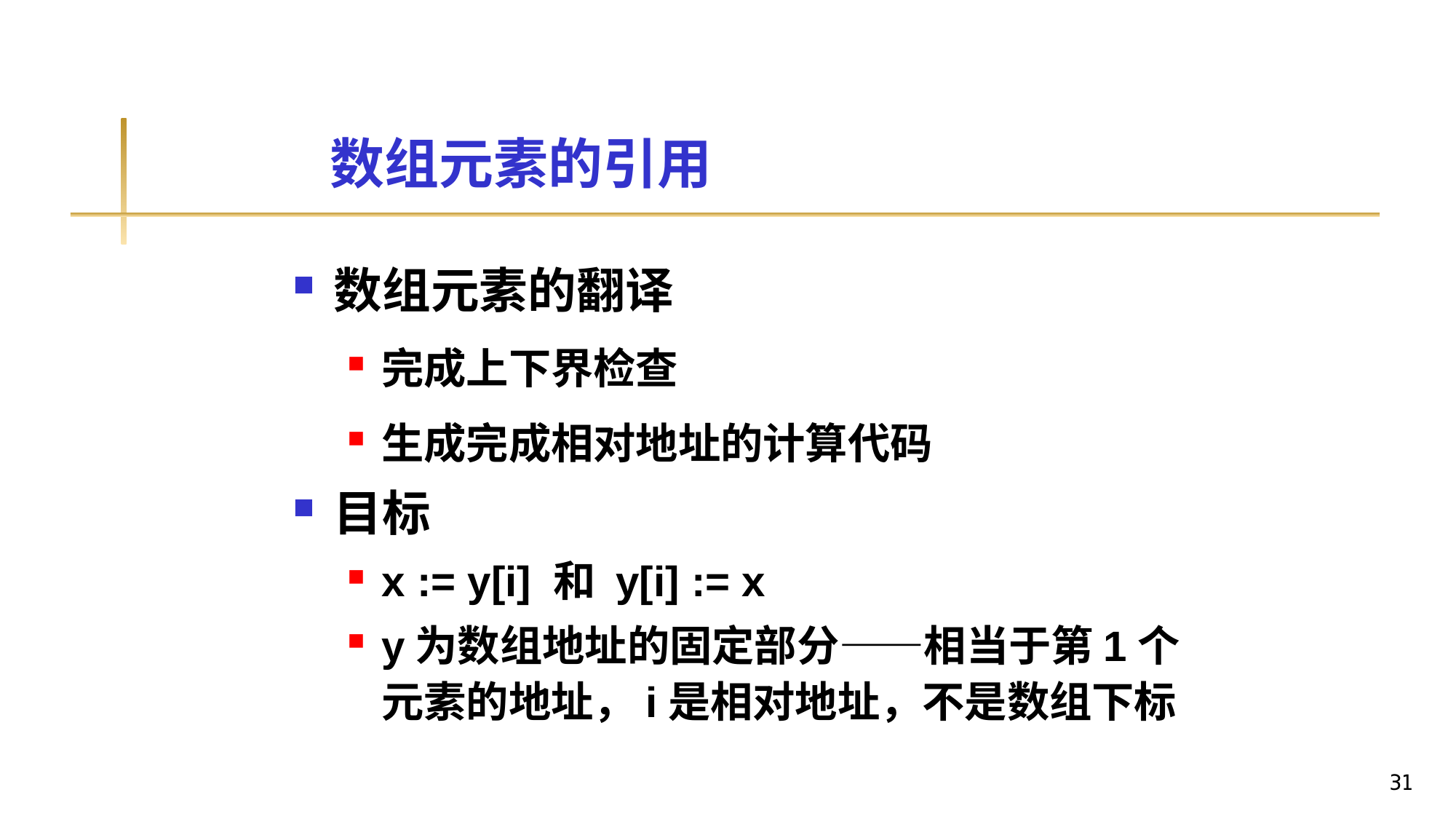

# 数组元素的引用
数组元素的翻译
完成上下界检查
生成完成相对地址的计算代码
目标
x := y[i] 和 y[i] := x
y为数组地址的固定部分——相当于第1个元素的地址，i是相对地址，不是数组下标
31